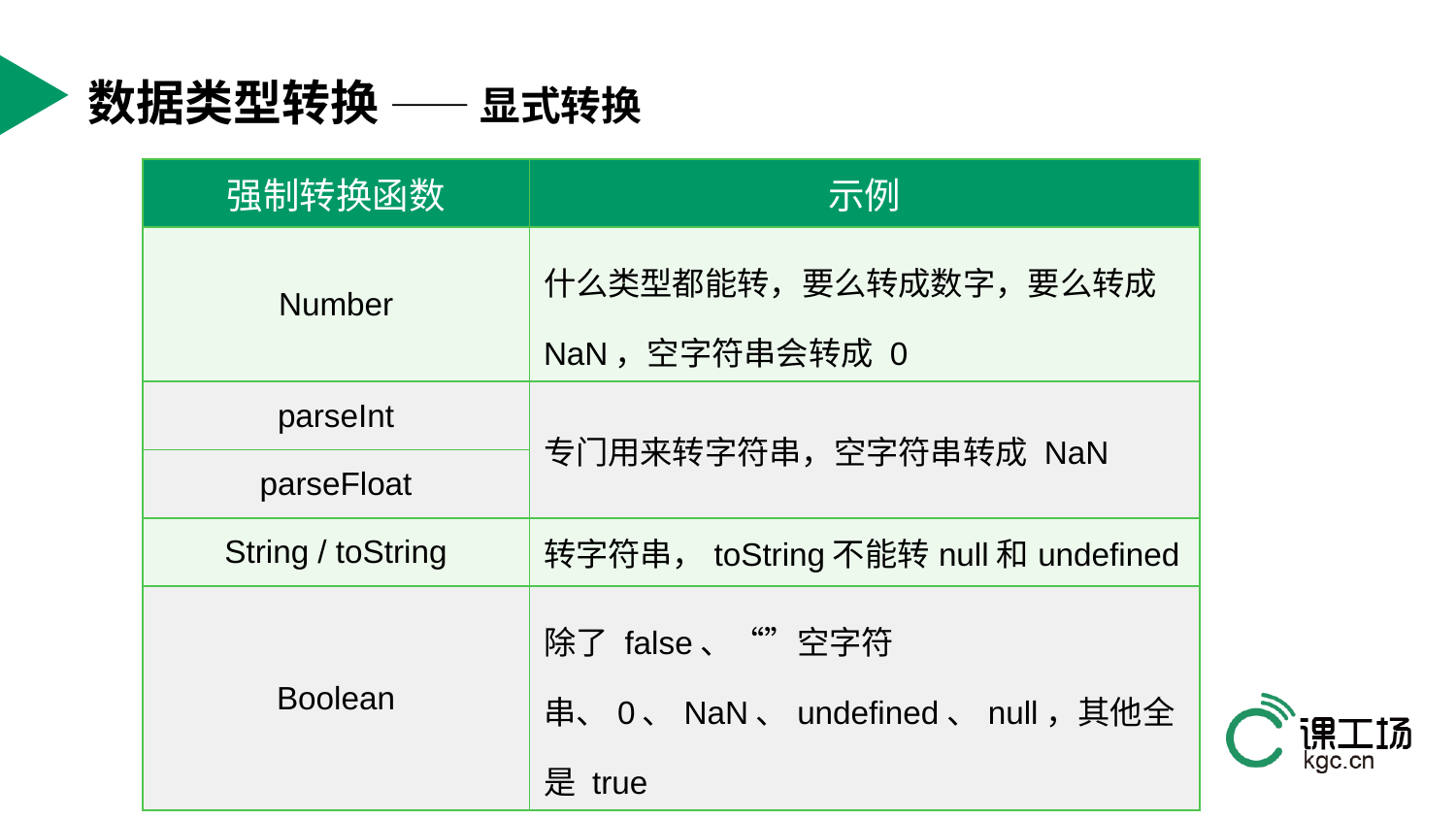

# 数据类型转换 —— 显式转换
| 强制转换函数 | 示例 |
| --- | --- |
| Number | 什么类型都能转，要么转成数字，要么转成 NaN，空字符串会转成 0 |
| parseInt | 专门用来转字符串，空字符串转成 NaN |
| parseFloat |  |
| String / toString | 转字符串，toString不能转null和undefined |
| Boolean | 除了 false、“”空字符串、0、NaN、undefined、null，其他全是 true |